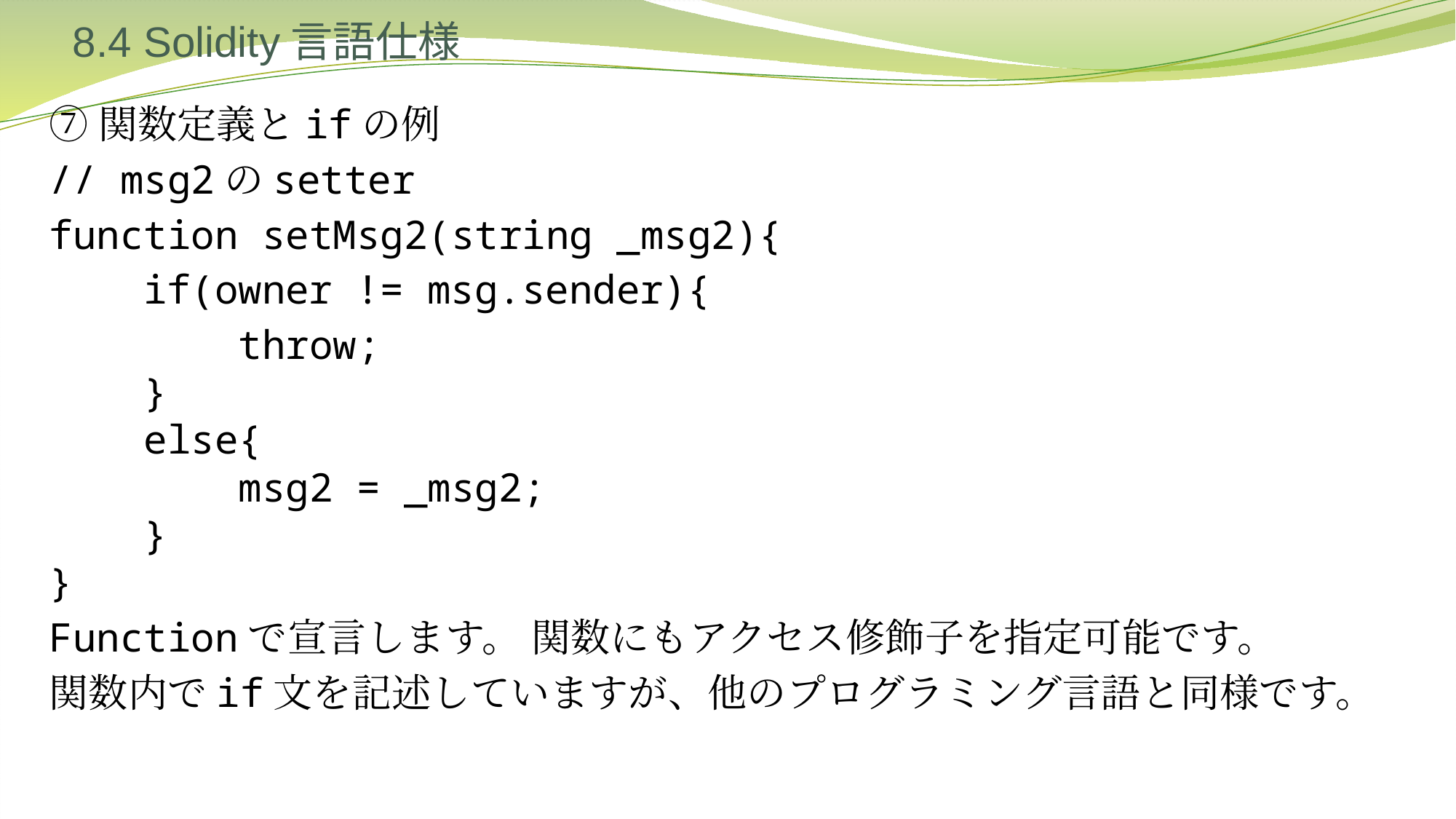

# 8.4 Solidity言語仕様

⑦関数定義とifの例
// msg2のsetter
function setMsg2(string _msg2){
    if(owner != msg.sender){
        throw;
    }
    else{
        msg2 = _msg2;
    }
}
Functionで宣言します。 関数にもアクセス修飾子を指定可能です。
関数内でif文を記述していますが、他のプログラミング言語と同様です。